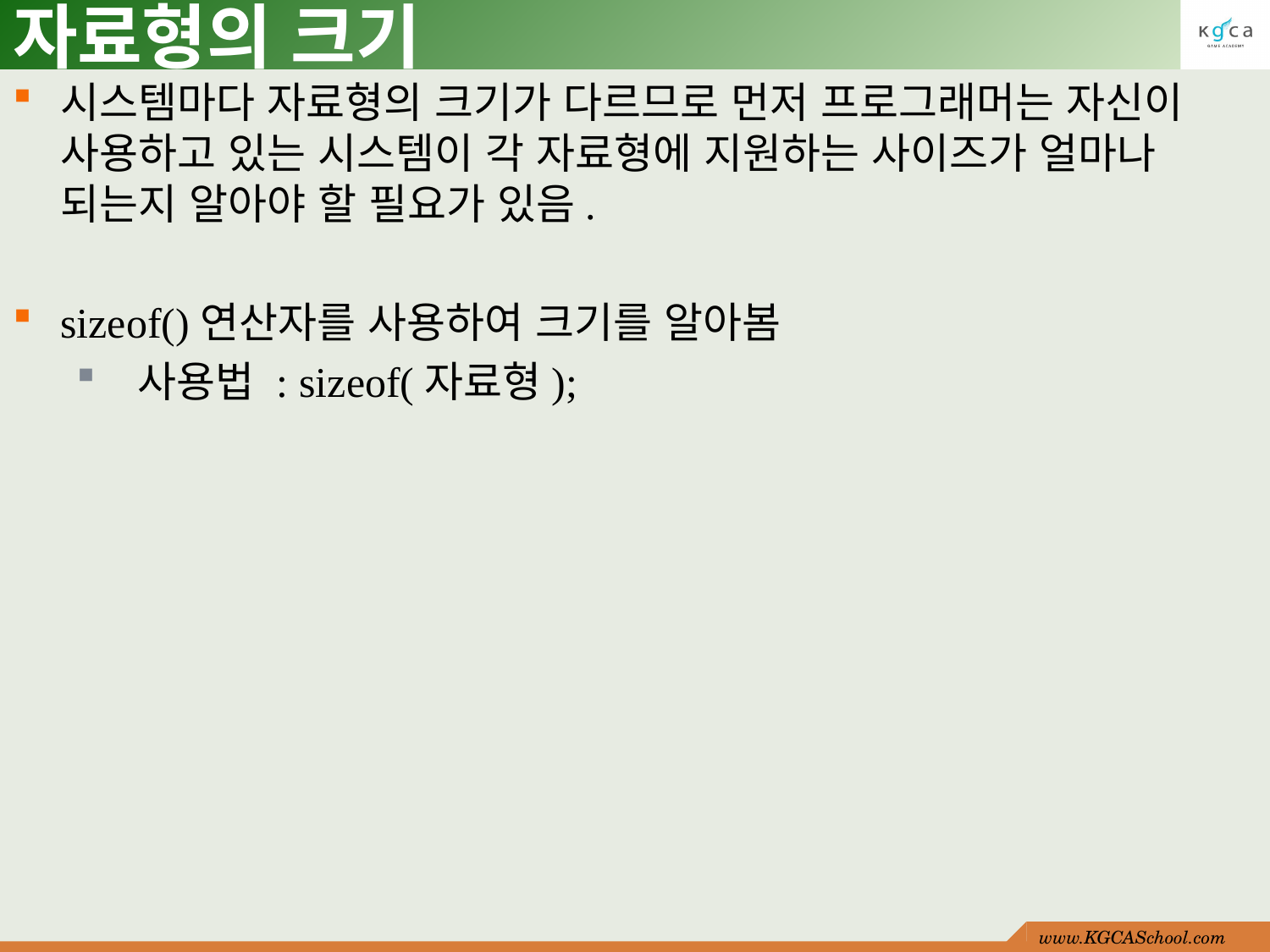

# 자료형의 크기
시스템마다 자료형의 크기가 다르므로 먼저 프로그래머는 자신이 사용하고 있는 시스템이 각 자료형에 지원하는 사이즈가 얼마나 되는지 알아야 할 필요가 있음.

sizeof()연산자를 사용하여 크기를 알아봄
 사용법 : sizeof(자료형);